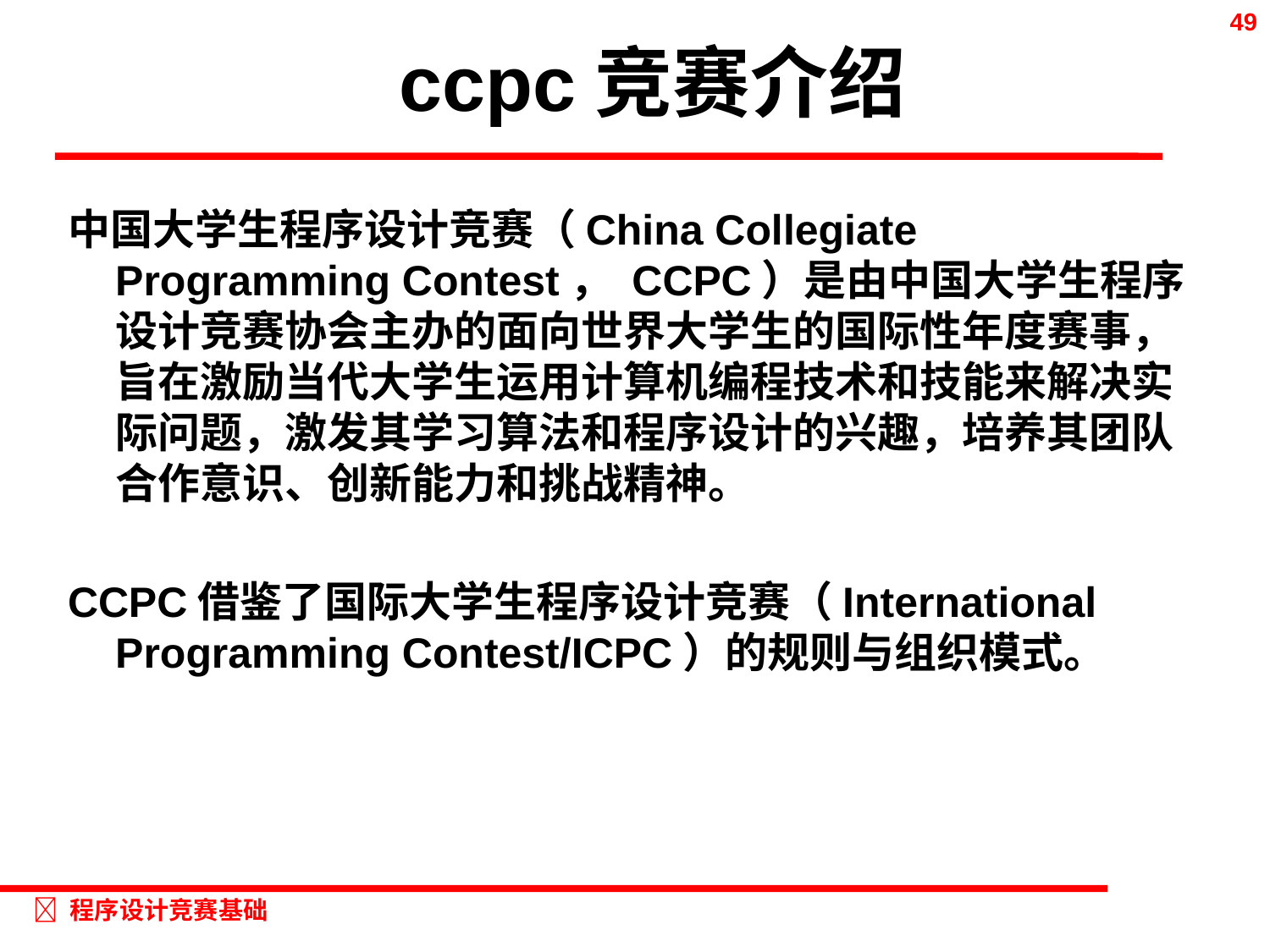

# ccpc竞赛介绍
中国大学生程序设计竞赛（China Collegiate Programming Contest， CCPC）是由中国大学生程序设计竞赛协会主办的面向世界大学生的国际性年度赛事，旨在激励当代大学生运用计算机编程技术和技能来解决实际问题，激发其学习算法和程序设计的兴趣，培养其团队合作意识、创新能力和挑战精神。

CCPC借鉴了国际大学生程序设计竞赛（International Programming Contest/ICPC）的规则与组织模式。